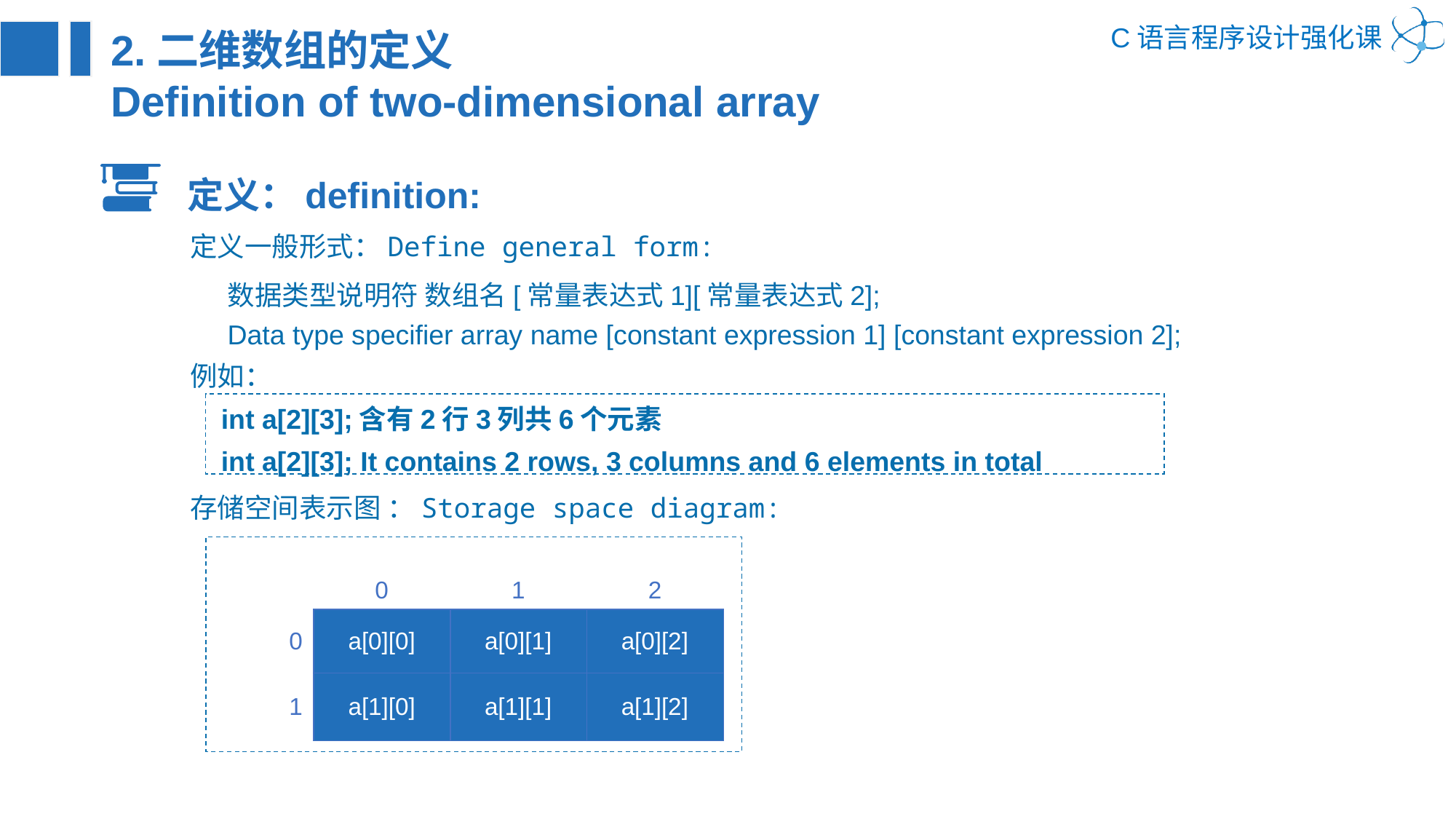

2.二维数组的定义
Definition of two-dimensional array

定义：definition:

定义一般形式：Define general form:
数据类型说明符 数组名[常量表达式1][常量表达式2];
Data type specifier array name [constant expression 1] [constant expression 2];
例如：
int a[2][3];含有2行3列共6个元素
int a[2][3]; It contains 2 rows, 3 columns and 6 elements in total

存储空间表示图 ：Storage space diagram:
|  | 0 | 1 | 2 |
| --- | --- | --- | --- |
| 0 | a[0][0] | a[0][1] | a[0][2] |
| 1 | a[1][0] | a[1][1] | a[1][2] |